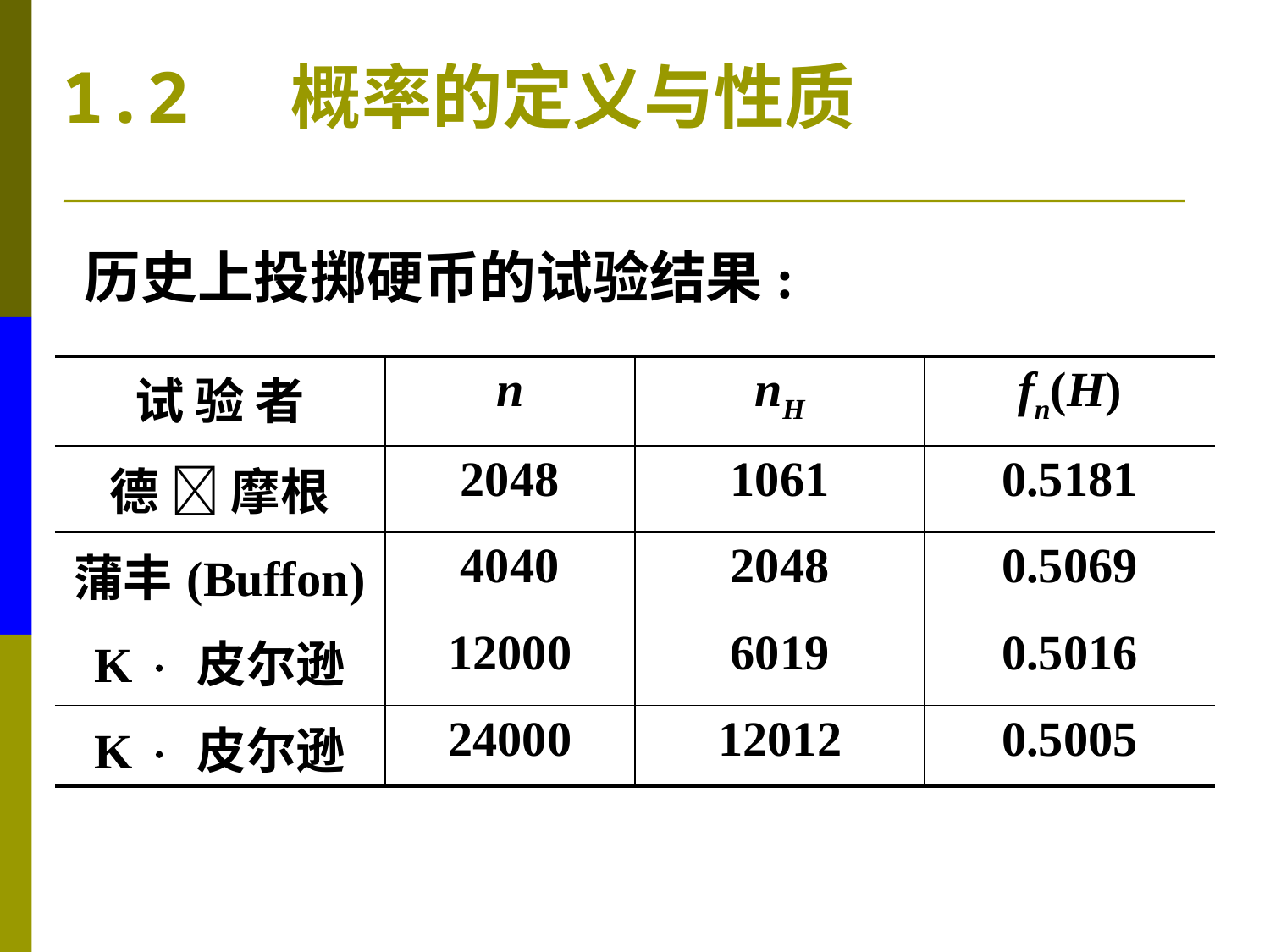

1.2  概率的定义与性质
历史上投掷硬币的试验结果:
| 试 验 者 | n | nH | fn(H) |
| --- | --- | --- | --- |
| 德 ⋅ 摩根 | 2048 | 1061 | 0.5181 |
| 蒲丰(Buffon) | 4040 | 2048 | 0.5069 |
| K ⋅ 皮尔逊 | 12000 | 6019 | 0.5016 |
| K ⋅ 皮尔逊 | 24000 | 12012 | 0.5005 |